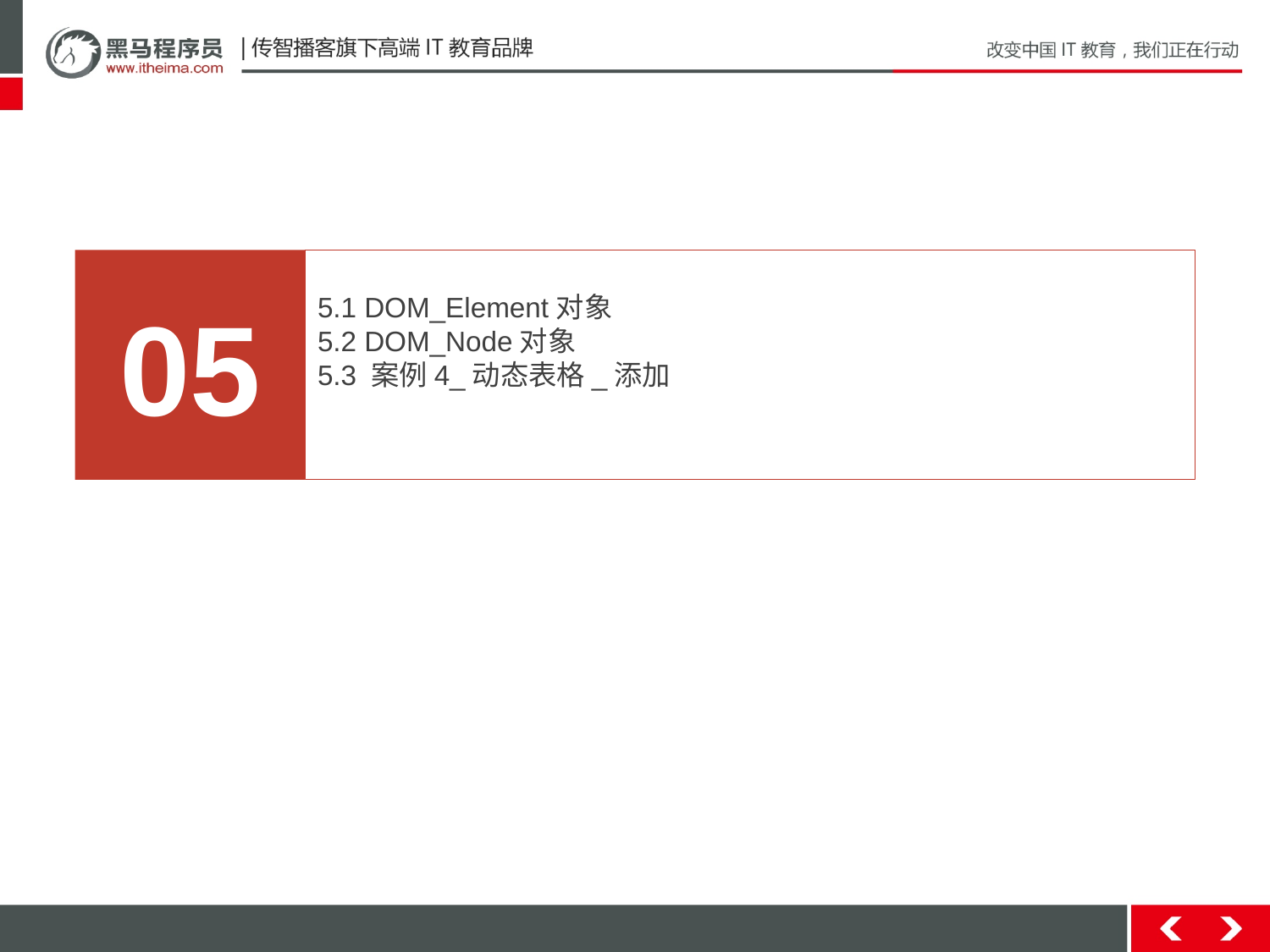

05

5.1 DOM_Element对象
5.2 DOM_Node对象
5.3 案例4_动态表格_添加